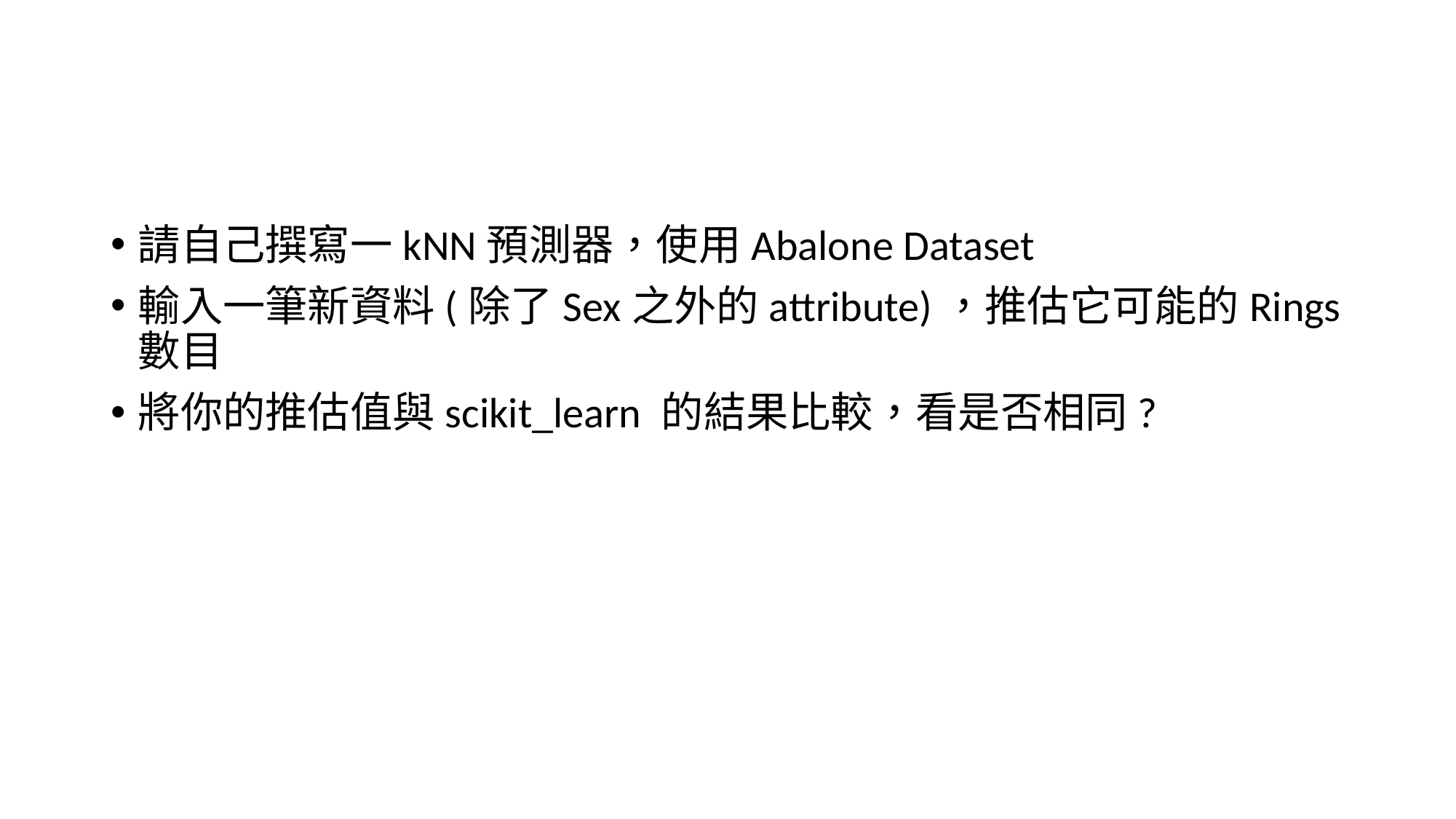

#
請自己撰寫一kNN預測器，使用Abalone Dataset
輸入一筆新資料(除了Sex之外的attribute)，推估它可能的Rings數目
將你的推估值與scikit_learn 的結果比較，看是否相同?